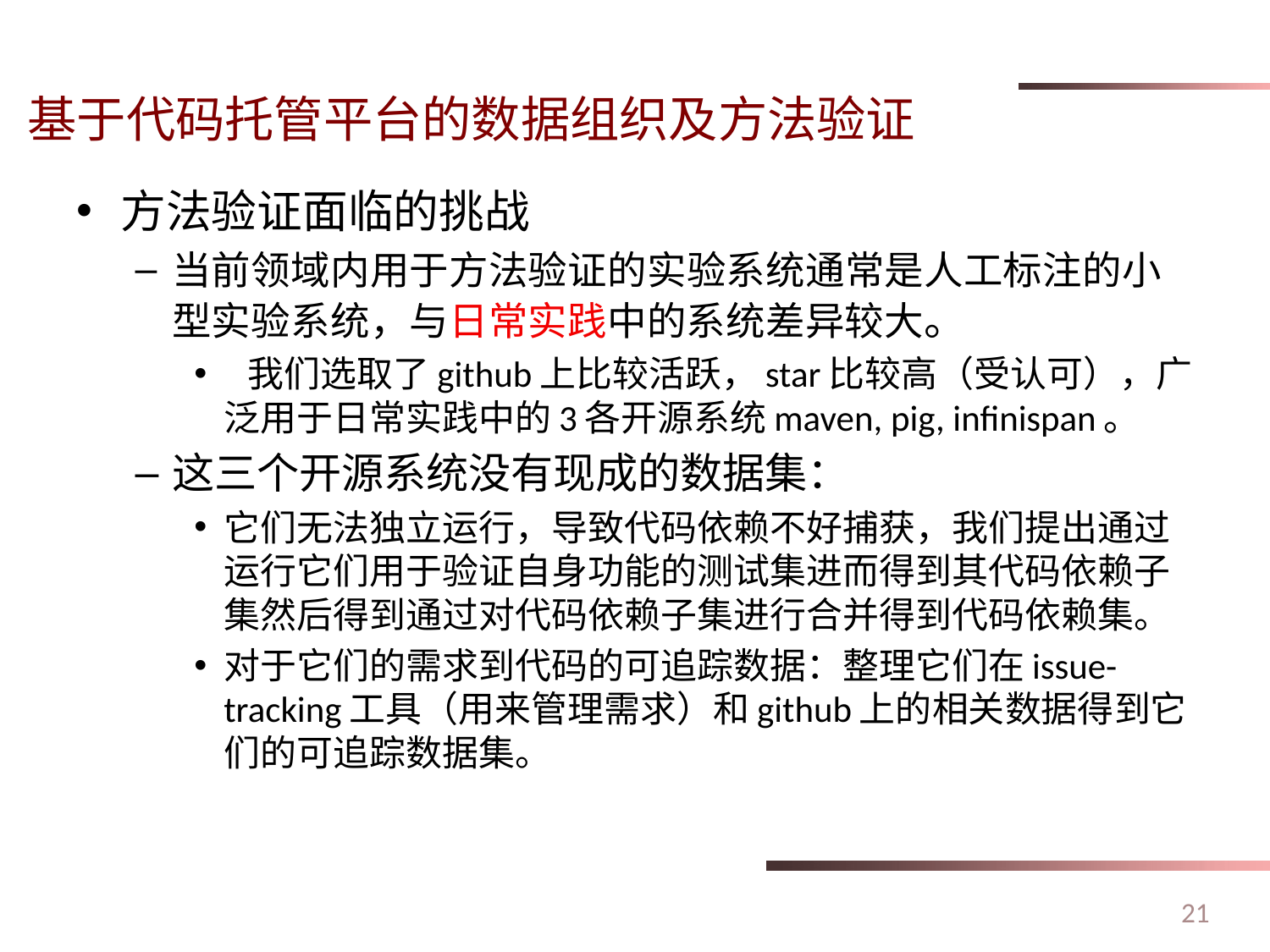

# 基于代码托管平台的数据组织及方法验证
方法验证面临的挑战
当前领域内用于方法验证的实验系统通常是人工标注的小型实验系统，与日常实践中的系统差异较大。
  我们选取了github上比较活跃，star比较高（受认可），广泛用于日常实践中的3各开源系统maven, pig, infinispan。
这三个开源系统没有现成的数据集：
它们无法独立运行，导致代码依赖不好捕获，我们提出通过运行它们用于验证自身功能的测试集进而得到其代码依赖子集然后得到通过对代码依赖子集进行合并得到代码依赖集。
对于它们的需求到代码的可追踪数据：整理它们在issue-tracking工具（用来管理需求）和github上的相关数据得到它们的可追踪数据集。
21